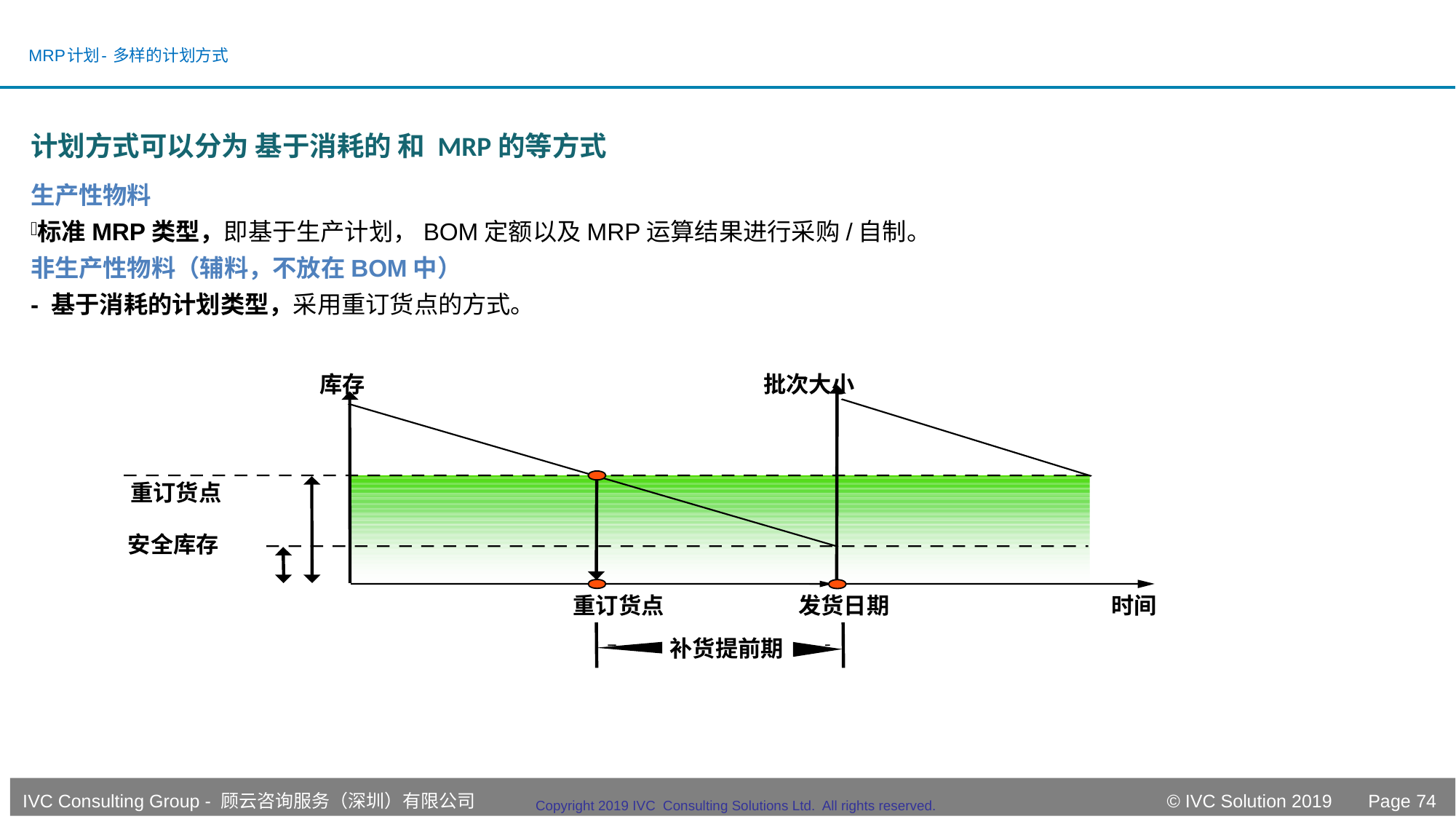

# MRP计划- 多样的计划方式

计划方式可以分为 基于消耗的 和 MRP的等方式
生产性物料
标准MRP类型，即基于生产计划，BOM定额以及MRP运算结果进行采购/自制。
非生产性物料（辅料，不放在BOM中）
- 基于消耗的计划类型，采用重订货点的方式。

库存
批次大小

重订货点

  安全库存

发货日期
重订货点
时间

补货提前期